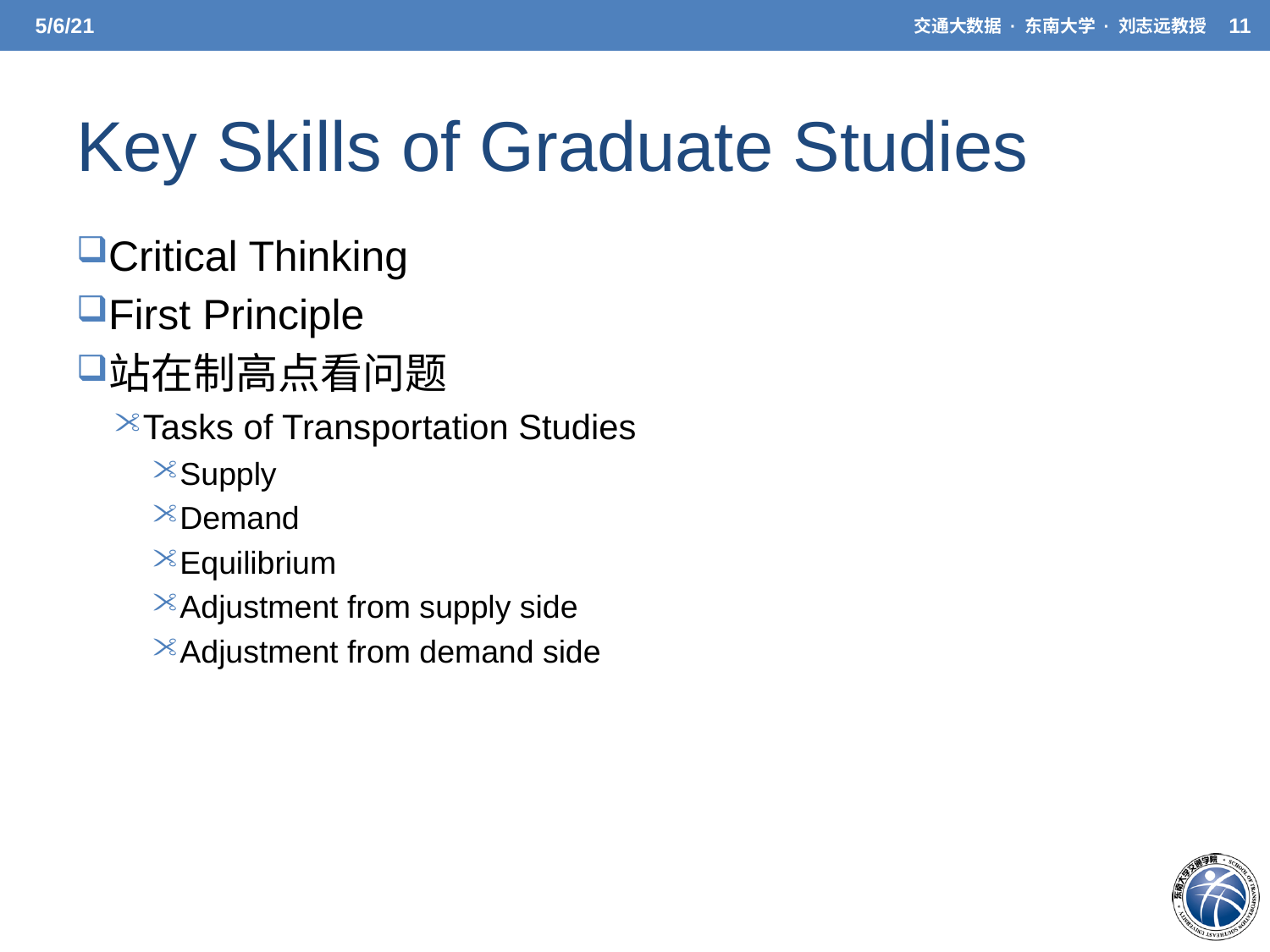

5/6/21
交通大数据 · 东南大学 · 刘志远教授
11
# Key Skills of Graduate Studies
Critical Thinking
First Principle
站在制高点看问题
Tasks of Transportation Studies
Supply
Demand
Equilibrium
Adjustment from supply side
Adjustment from demand side